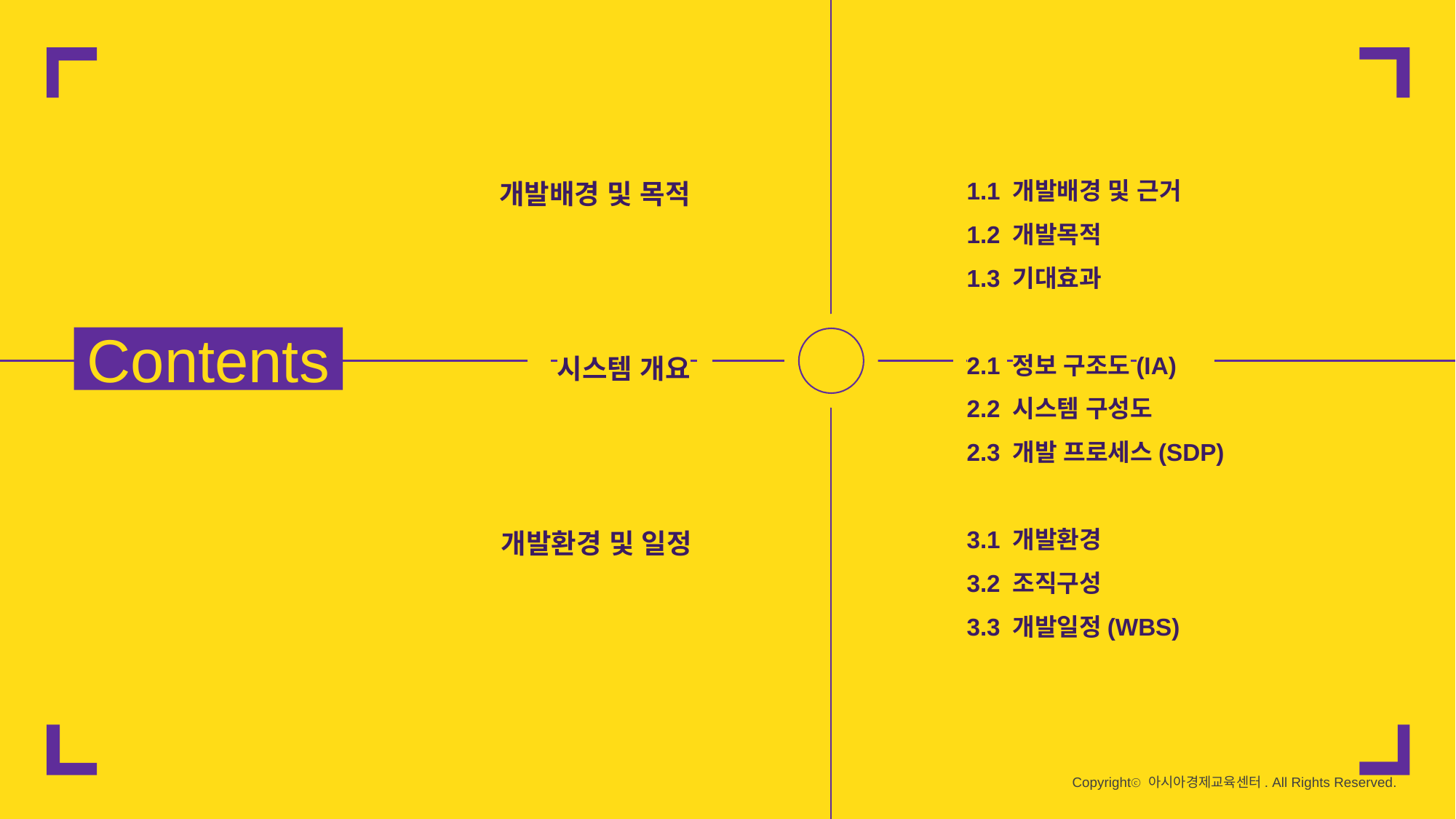

개발배경 및 목적..

   시스템 개요..

  개발환경 및 일정..
  1.1 개발배경 및 근거…
  1.2 개발목적
  1.3 기대효과

  2.1 정보 구조도(IA) …
  2.2 시스템 구성도
  2.3 개발 프로세스(SDP)

  3.1 개발환경
  3.2 조직구성
  3.3 개발일정(WBS)

Contents

Copyrightⓒ 아시아경제교육센터. All Rights Reserved.